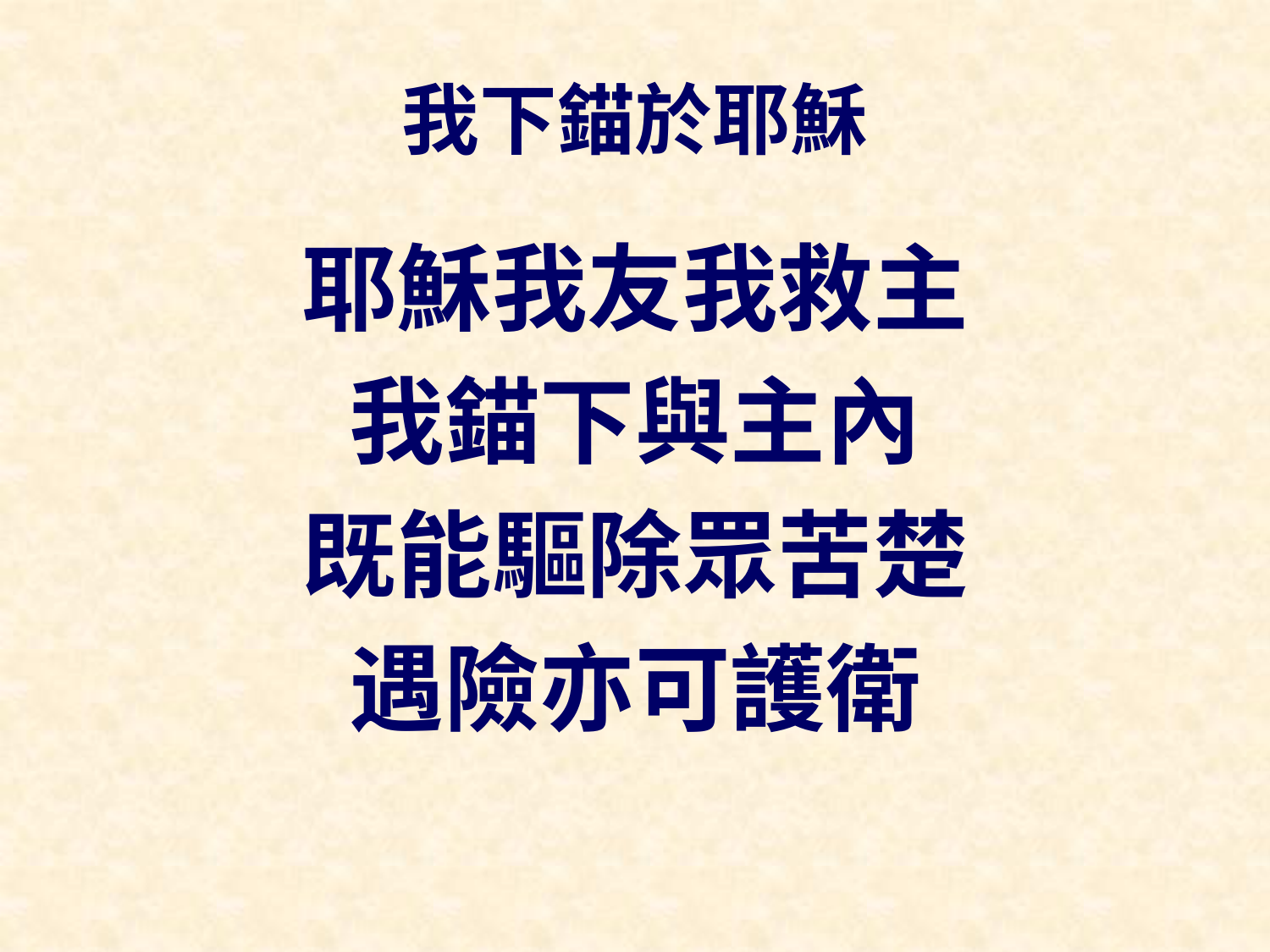

# 我下錨於耶穌
耶穌我友我救主
我錨下與主內
既能驅除眾苦楚
遇險亦可護衛